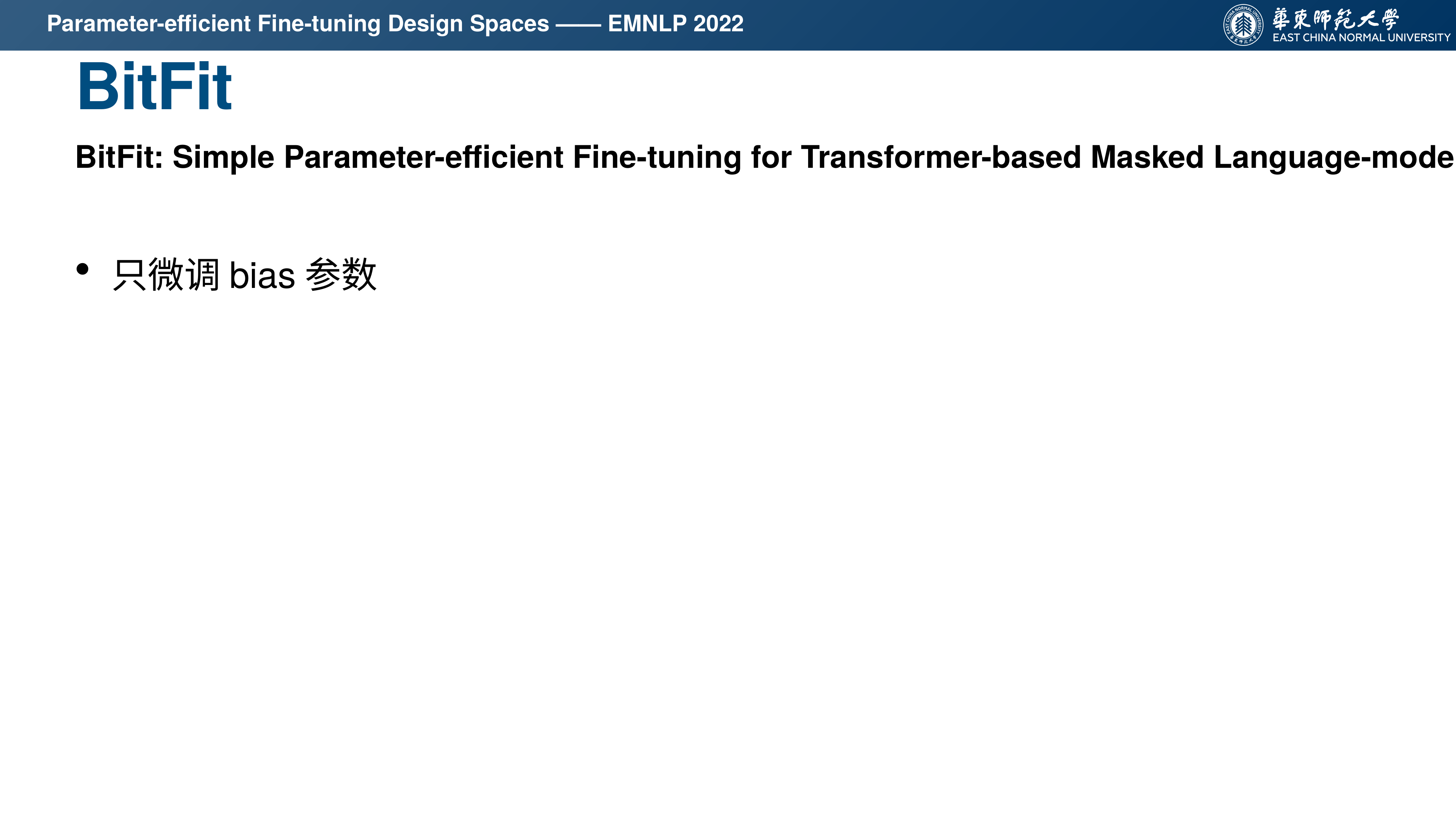

# BitFit
BitFit: Simple Parameter-efficient Fine-tuning for Transformer-based Masked Language-models
只微调bias参数